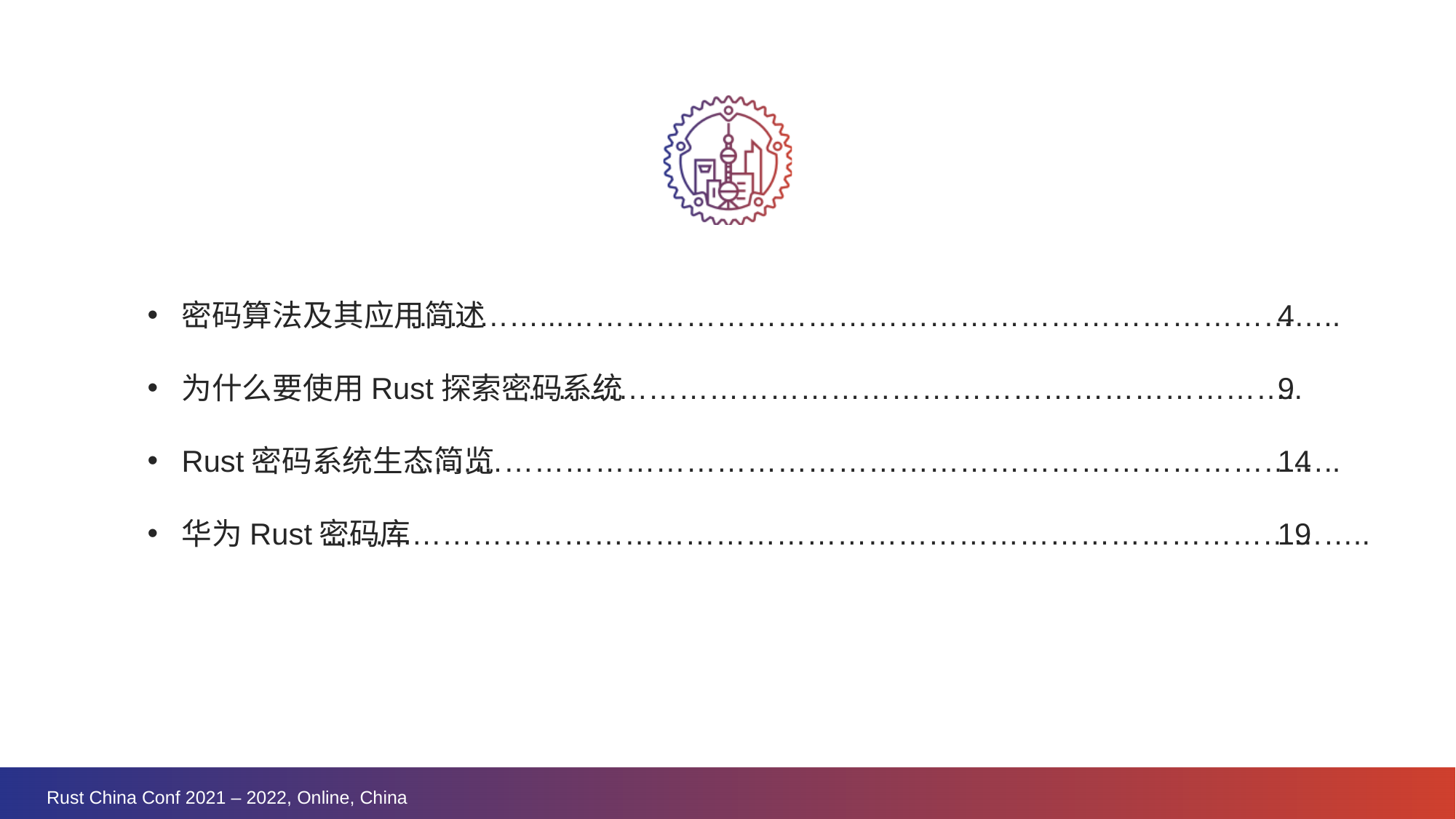

密码算法及其应用简述
为什么要使用Rust探索密码系统
Rust密码系统生态简览
华为Rust密码库
                .…………...…………………………………………………………………..
                              …………………………………………………………………..
     .           ...……………………………………………………………………………..
      .……..…………………………………………………………………………………..
4
9
14
19